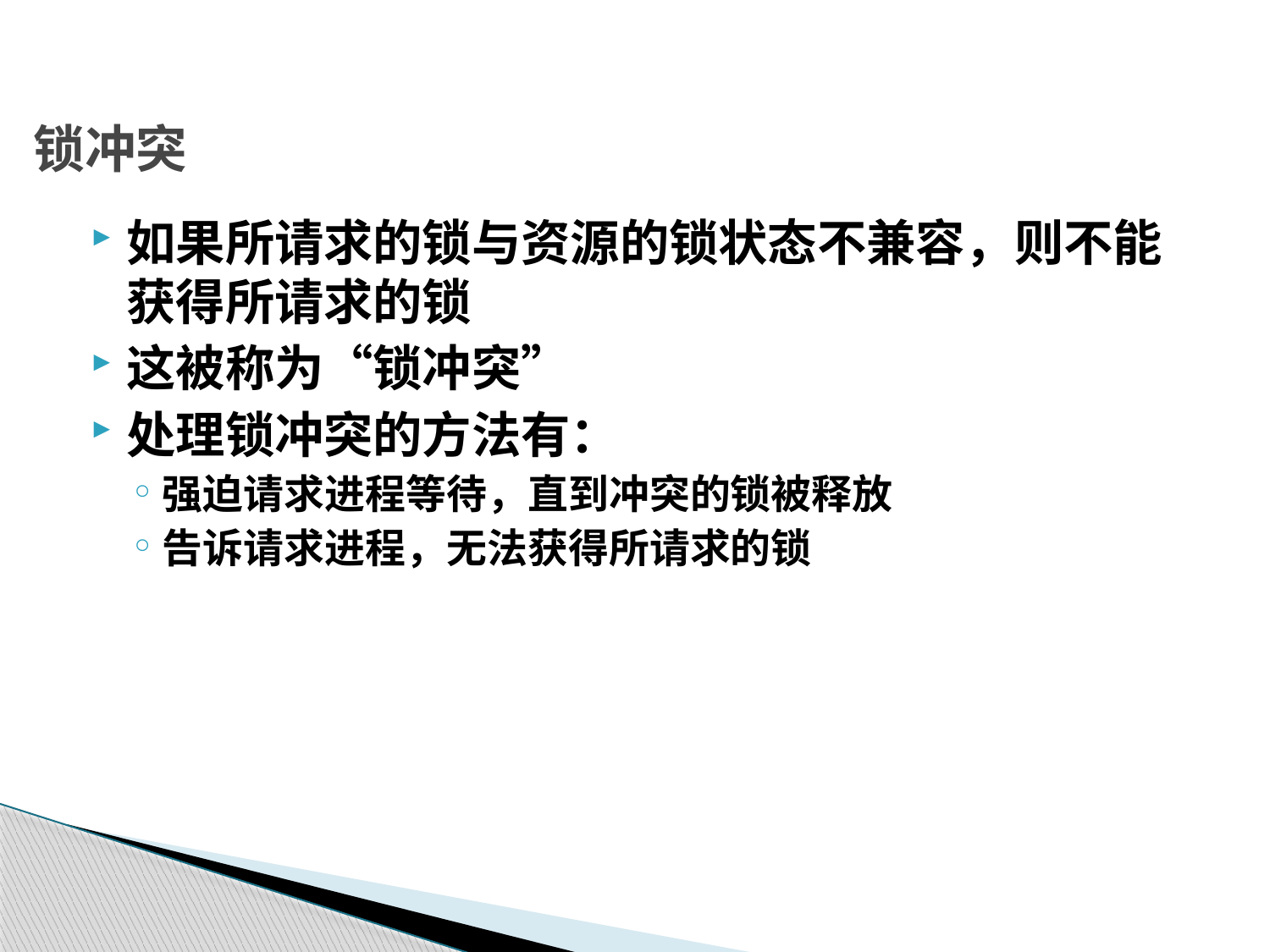

# 锁冲突
如果所请求的锁与资源的锁状态不兼容，则不能获得所请求的锁
这被称为“锁冲突”
处理锁冲突的方法有：
强迫请求进程等待，直到冲突的锁被释放
告诉请求进程，无法获得所请求的锁